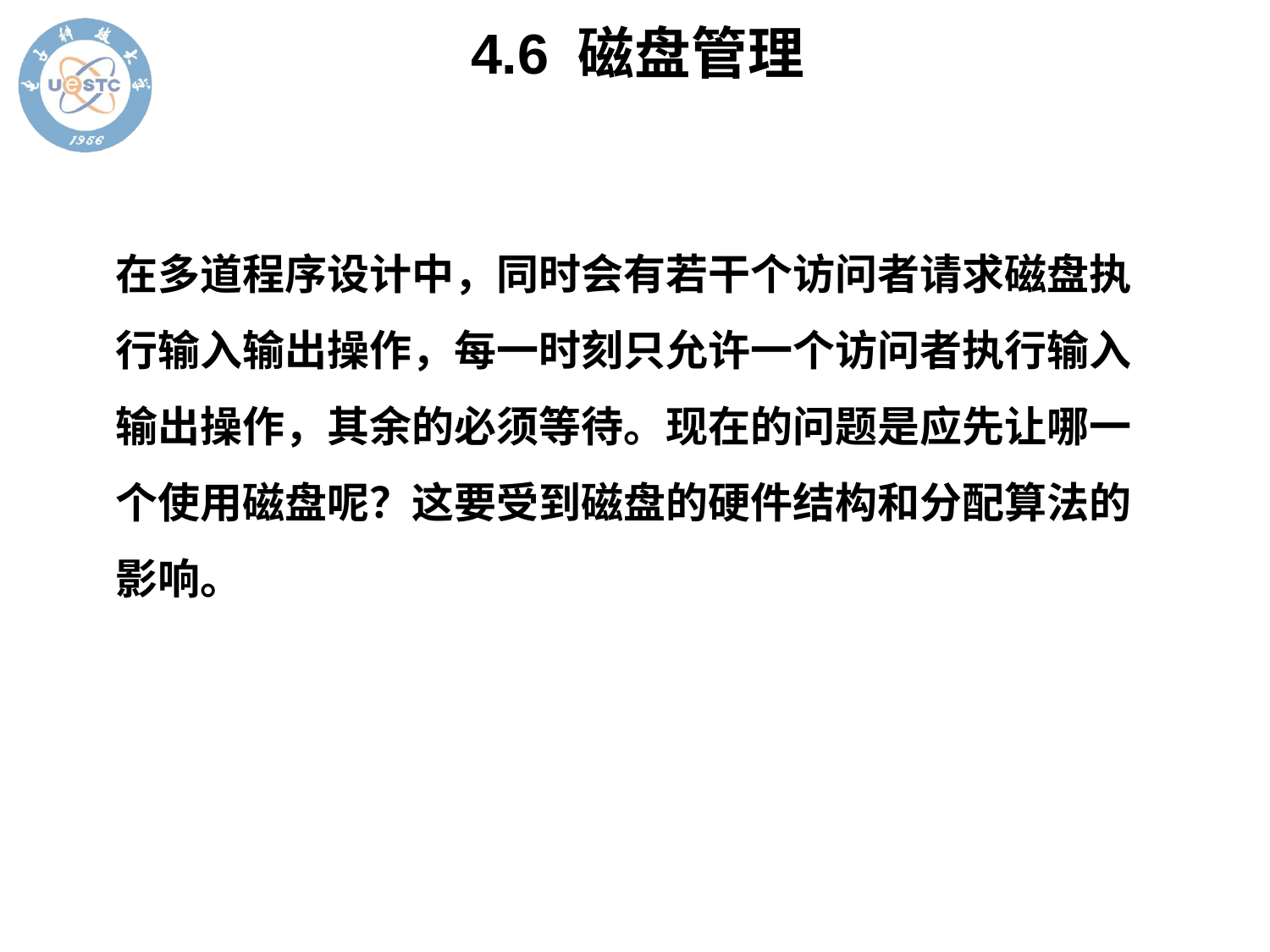

# 4.6 磁盘管理
	在多道程序设计中，同时会有若干个访问者请求磁盘执行输入输出操作，每一时刻只允许一个访问者执行输入输出操作，其余的必须等待。现在的问题是应先让哪一个使用磁盘呢？这要受到磁盘的硬件结构和分配算法的影响。